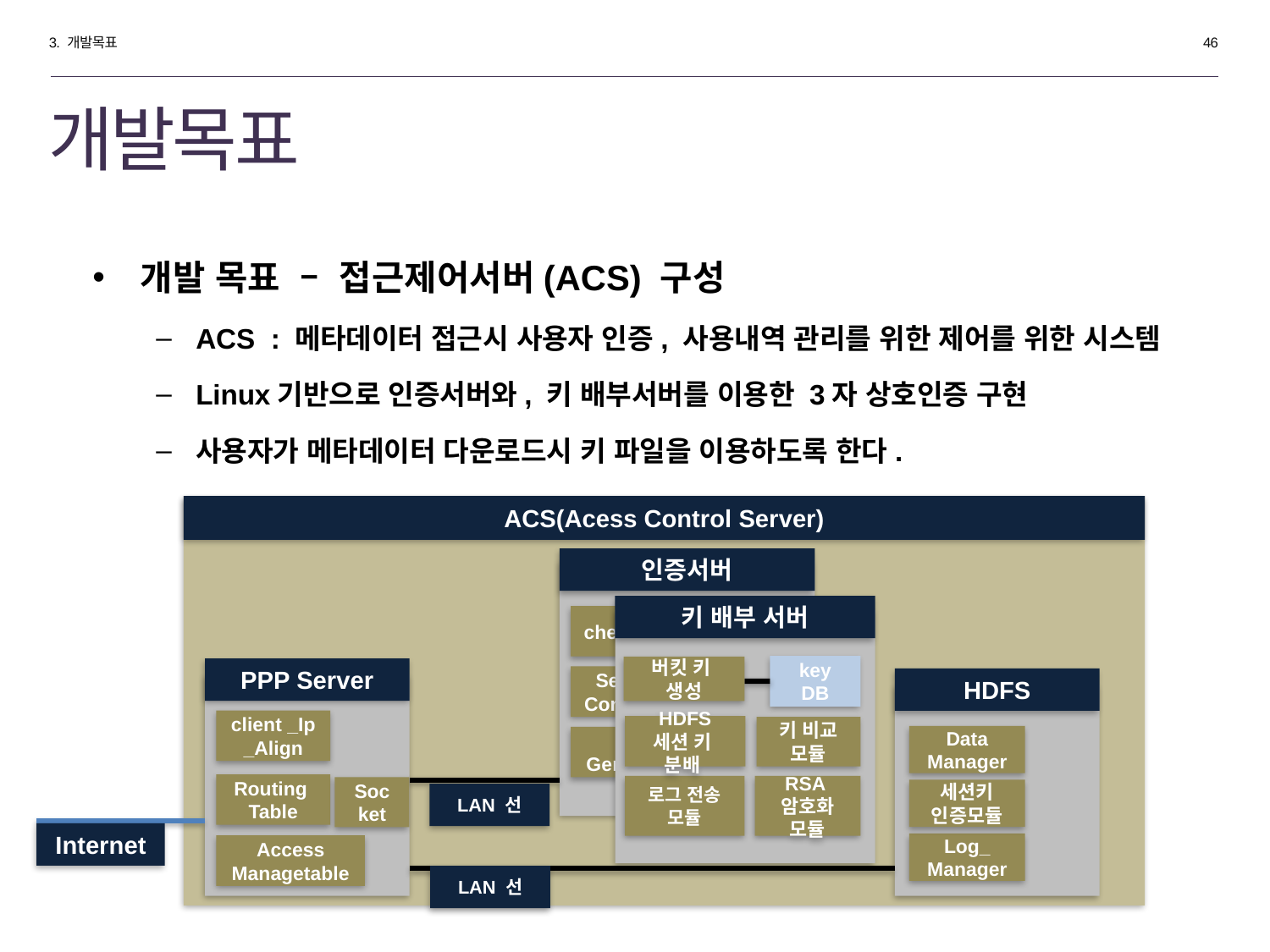

3. 개발목표
46
# 개발목표
개발 목표  –  접근제어서버(ACS) 구성
ACS  : 메타데이터 접근시 사용자 인증, 사용내역 관리를 위한 제어를 위한 시스템
Linux기반으로 인증서버와, 키 배부서버를 이용한 3자 상호인증 구현
사용자가 메타데이터 다운로드시 키 파일을 이용하도록 한다.

ACS(Acess Control Server)
인증서버

키 배부 서버

checkUser
user
DB
key
DB
버킷 키
생성
PPP Server
Session
Connector
HDFS

client _Ip
_Align
HDFS
세션 키
분배
키 비교 모듈
Data
Manager
key
Generator
Routing
Table
로그 전송
모듈
RSA
암호화
모듈
Soc
ket
세션키
인증모듈
LAN 선
Internet
Log_
Manager
Access Managetable
LAN 선